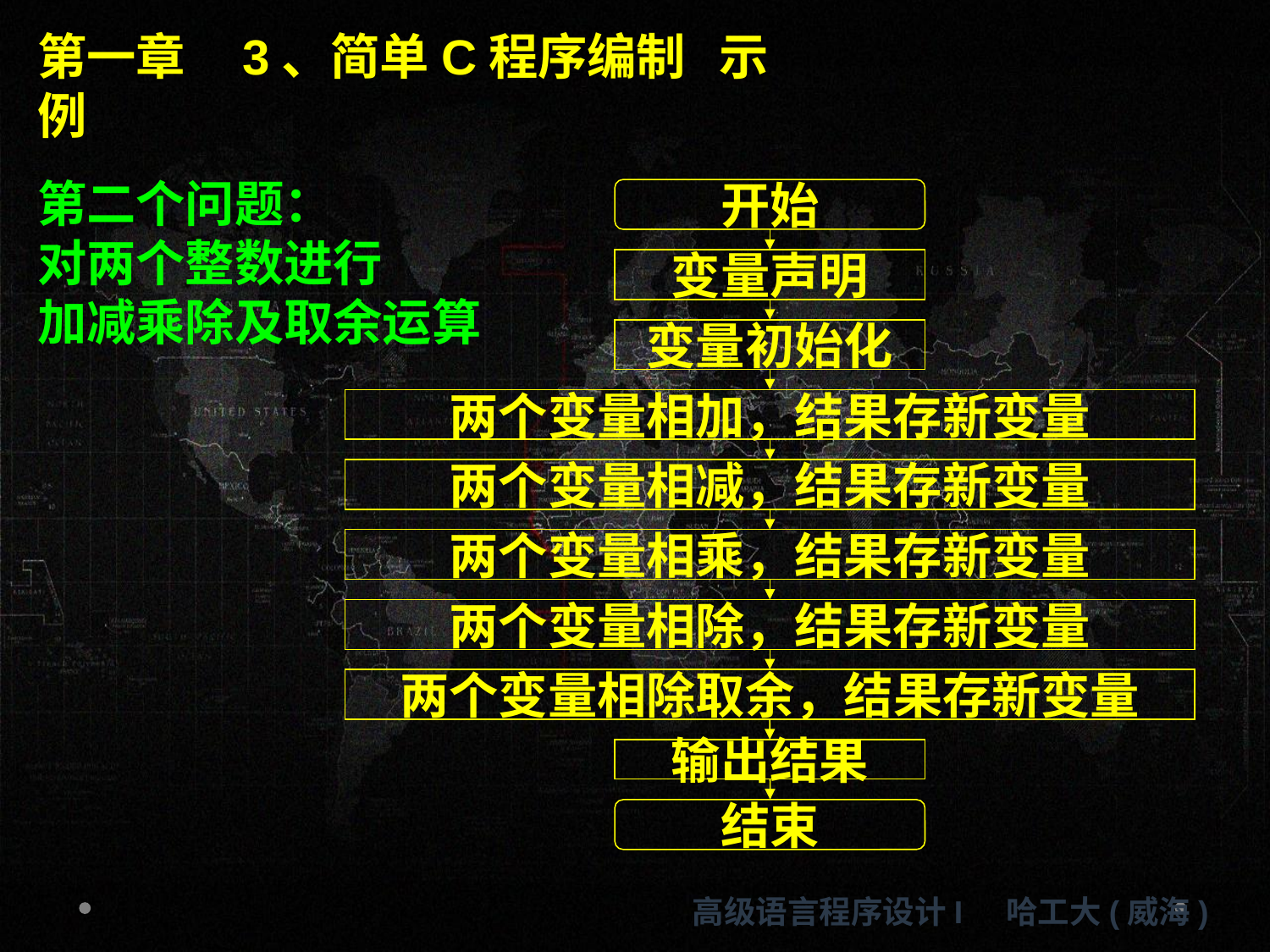

第一章    3、简单C程序编制   示例
第二个问题：
对两个整数进行
加减乘除及取余运算
开始
变量声明
变量初始化
两个变量相加，结果存新变量
两个变量相减，结果存新变量
两个变量相乘，结果存新变量
两个变量相除，结果存新变量
两个变量相除取余，结果存新变量

输出结果

结束